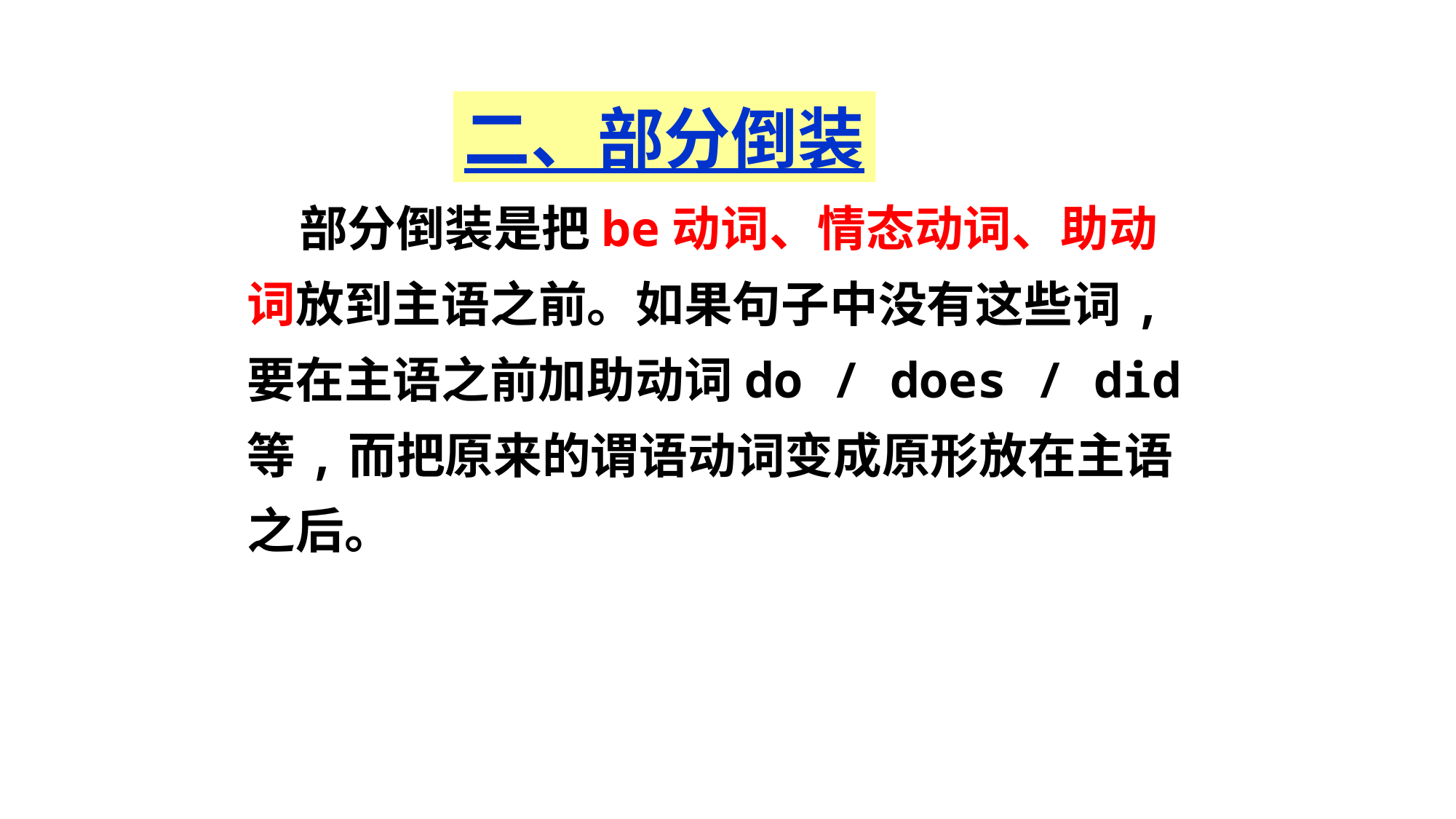

二、部分倒装
　    部分倒装是把be动词、情态动词、助动词放到主语之前。如果句子中没有这些词,要在主语之前加助动词do / does / did等,而把原来的谓语动词变成原形放在主语之后。